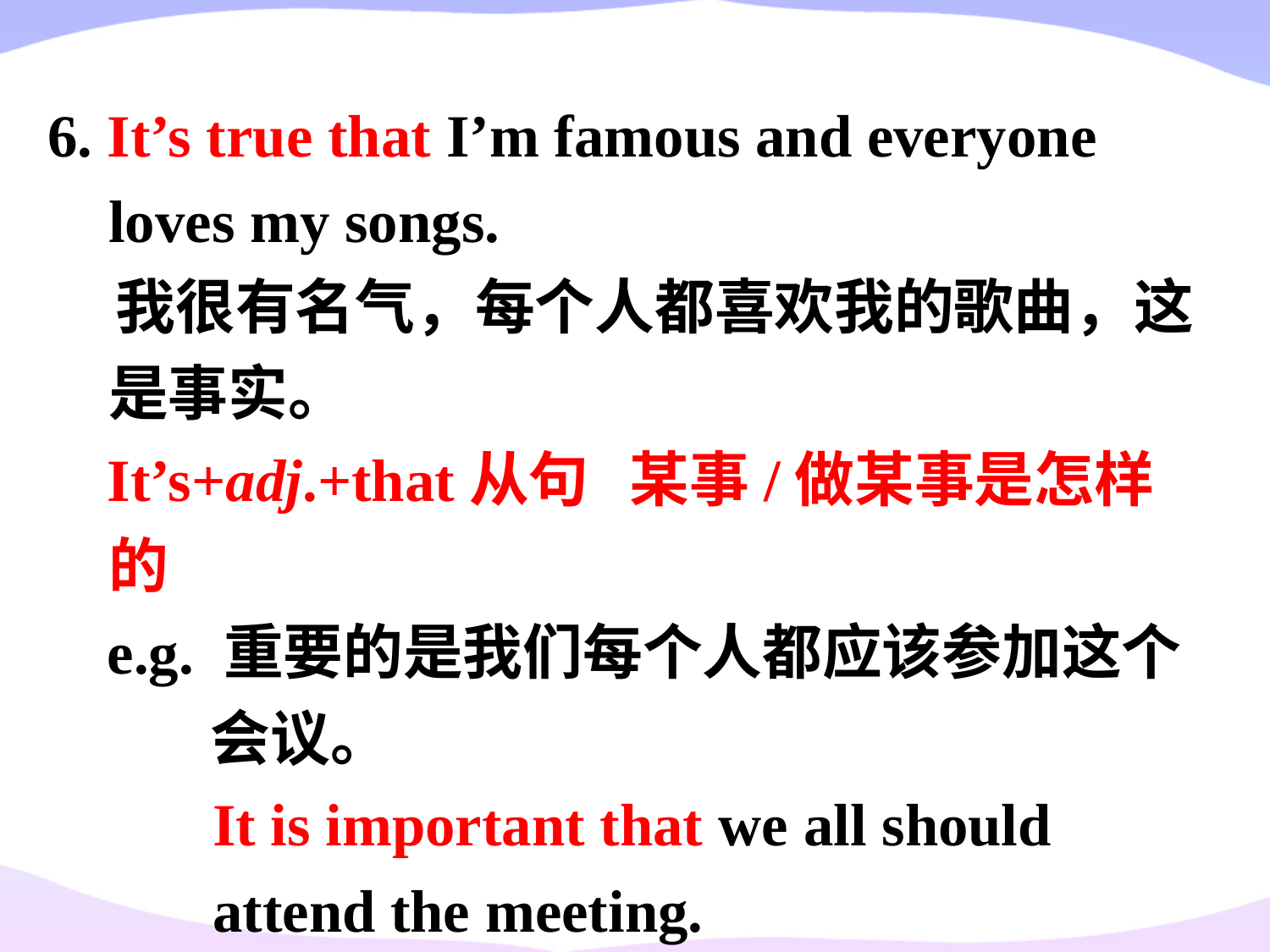

6. It’s true that I’m famous and everyone loves my songs.
    我很有名气，每个人都喜欢我的歌曲，这是事实。
    It’s+adj.+that从句   某事/做某事是怎样的
    e.g. 重要的是我们每个人都应该参加这个
           会议。
           It is important that we all should
           attend the meeting.